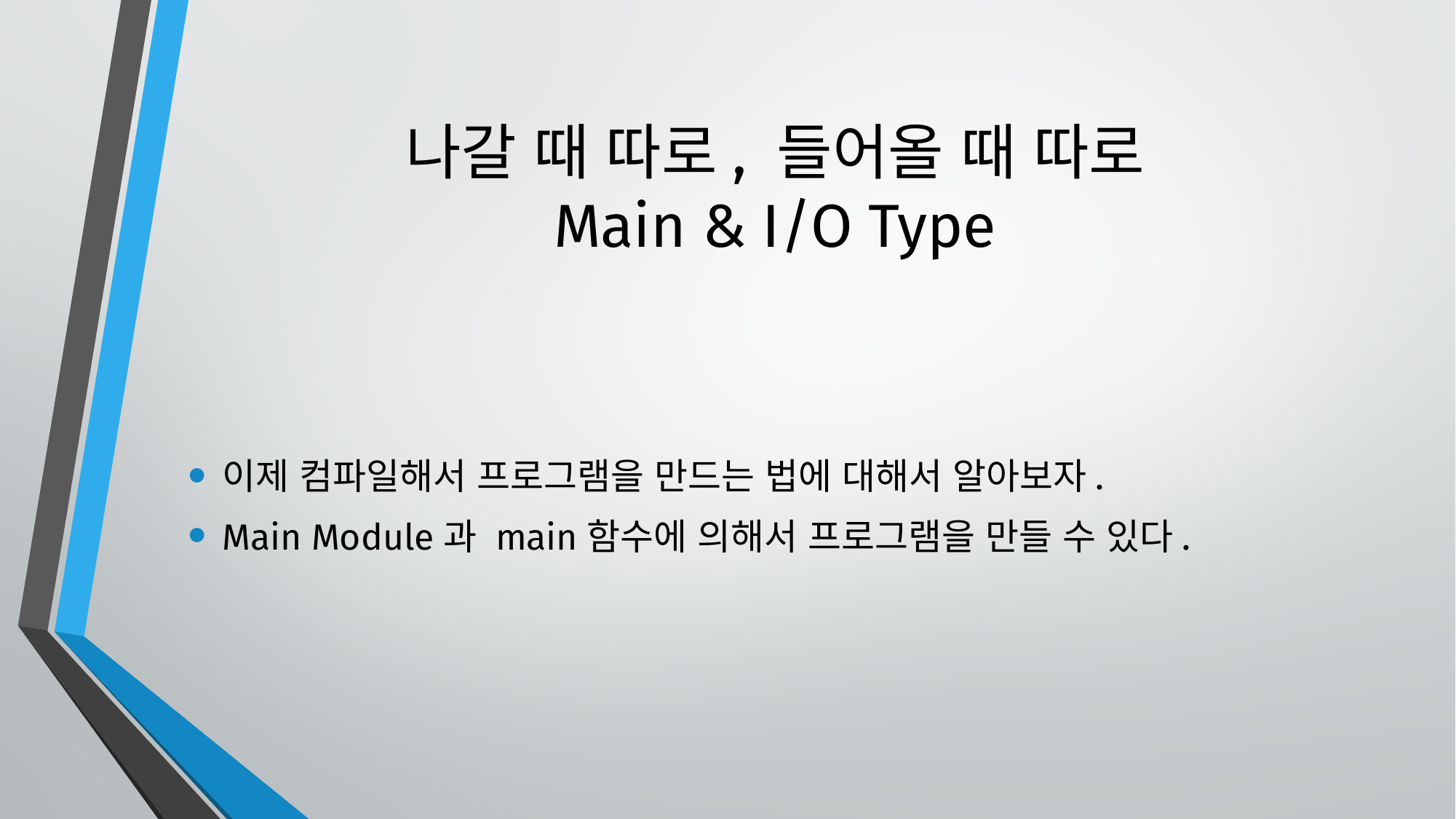

# 나갈 때 따로, 들어올 때 따로 Main & I/O Type
이제 컴파일해서 프로그램을 만드는 법에 대해서 알아보자.
Main Module과 main함수에 의해서 프로그램을 만들 수 있다.